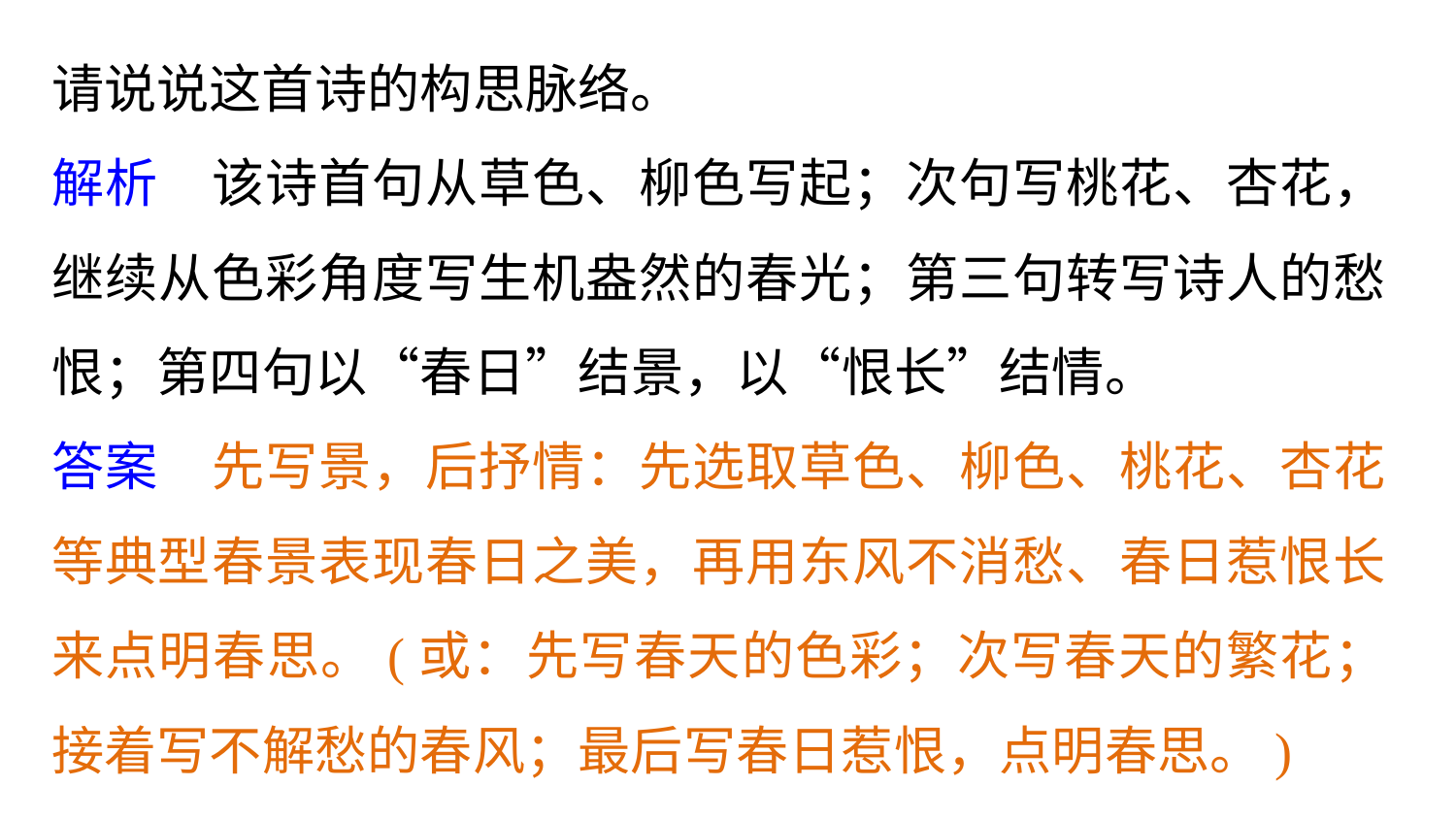

请说说这首诗的构思脉络。
解析　该诗首句从草色、柳色写起；次句写桃花、杏花，继续从色彩角度写生机盎然的春光；第三句转写诗人的愁恨；第四句以“春日”结景，以“恨长”结情。
答案　先写景，后抒情：先选取草色、柳色、桃花、杏花等典型春景表现春日之美，再用东风不消愁、春日惹恨长来点明春思。(或：先写春天的色彩；次写春天的繁花；接着写不解愁的春风；最后写春日惹恨，点明春思。)